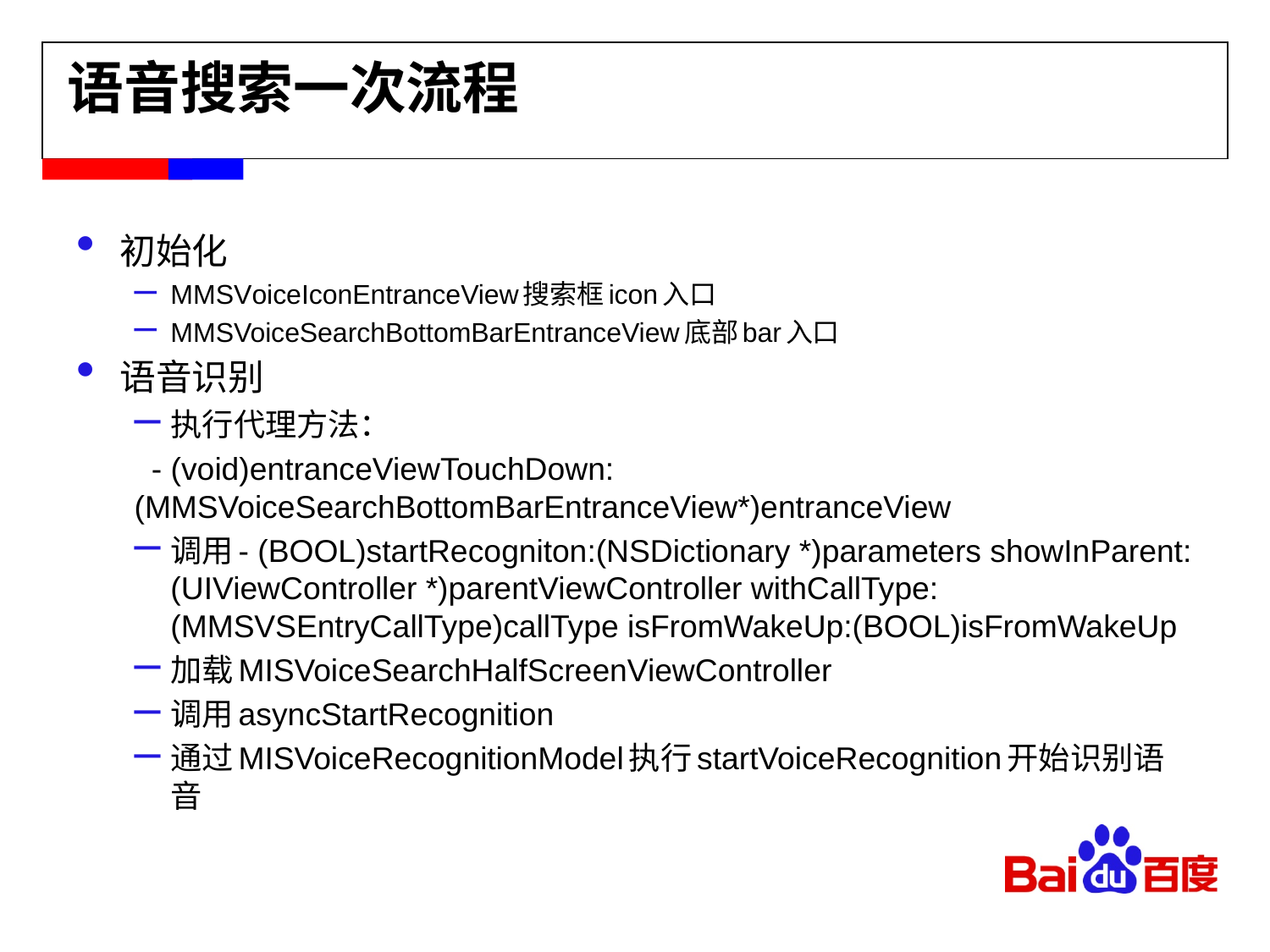

语音搜索一次流程
初始化
MMSVoiceIconEntranceView搜索框icon入口
MMSVoiceSearchBottomBarEntranceView底部bar入口
语音识别
执行代理方法：
  - (void)entranceViewTouchDown:(MMSVoiceSearchBottomBarEntranceView*)entranceView
调用- (BOOL)startRecogniton:(NSDictionary *)parameters showInParent:(UIViewController *)parentViewController withCallType:(MMSVSEntryCallType)callType isFromWakeUp:(BOOL)isFromWakeUp
加载MISVoiceSearchHalfScreenViewController
调用asyncStartRecognition
通过MISVoiceRecognitionModel执行startVoiceRecognition开始识别语音